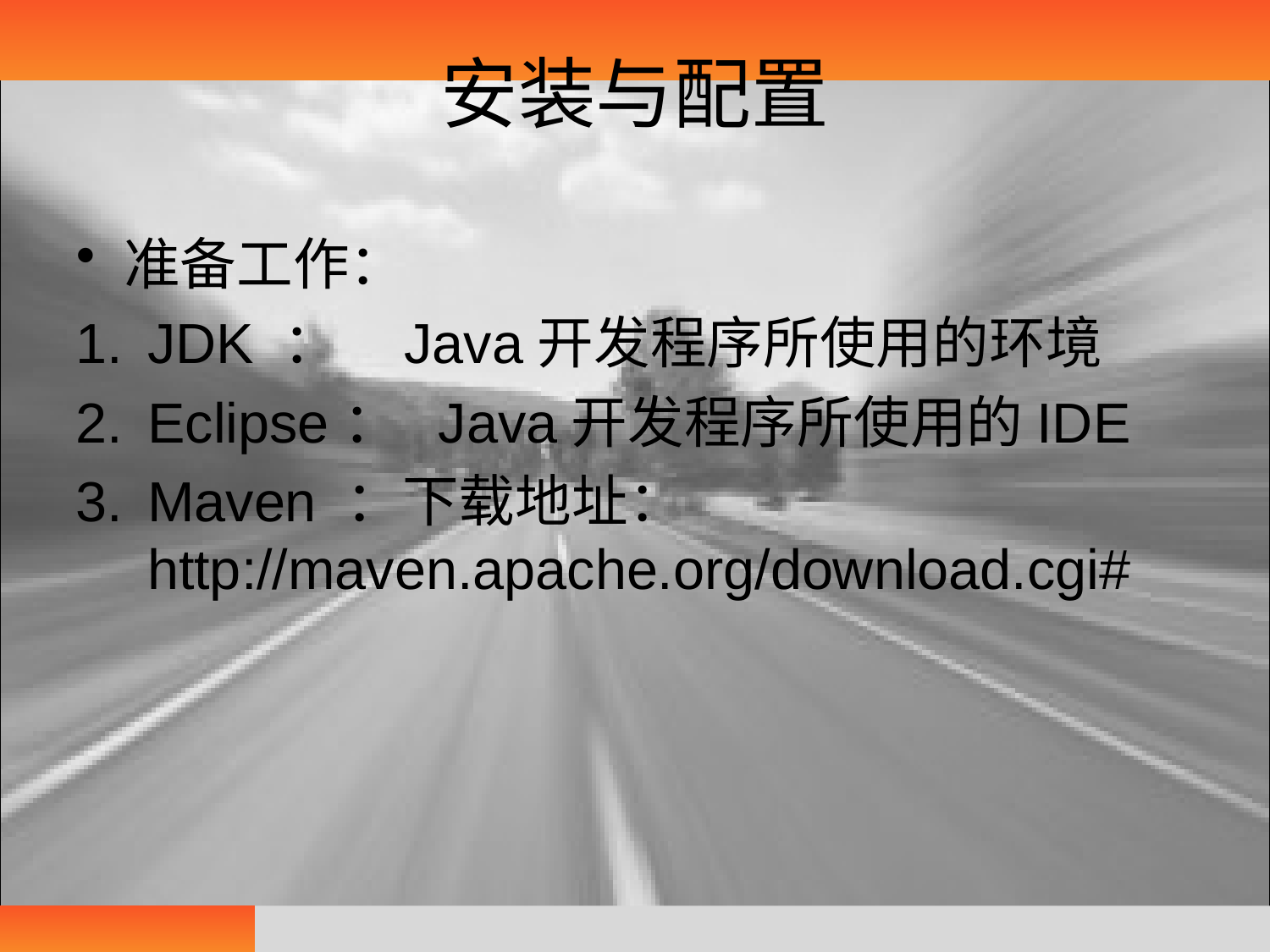

# 安装与配置
准备工作：
JDK ：    Java开发程序所使用的环境
Eclipse：  Java开发程序所使用的IDE
Maven ：下载地址： http://maven.apache.org/download.cgi#